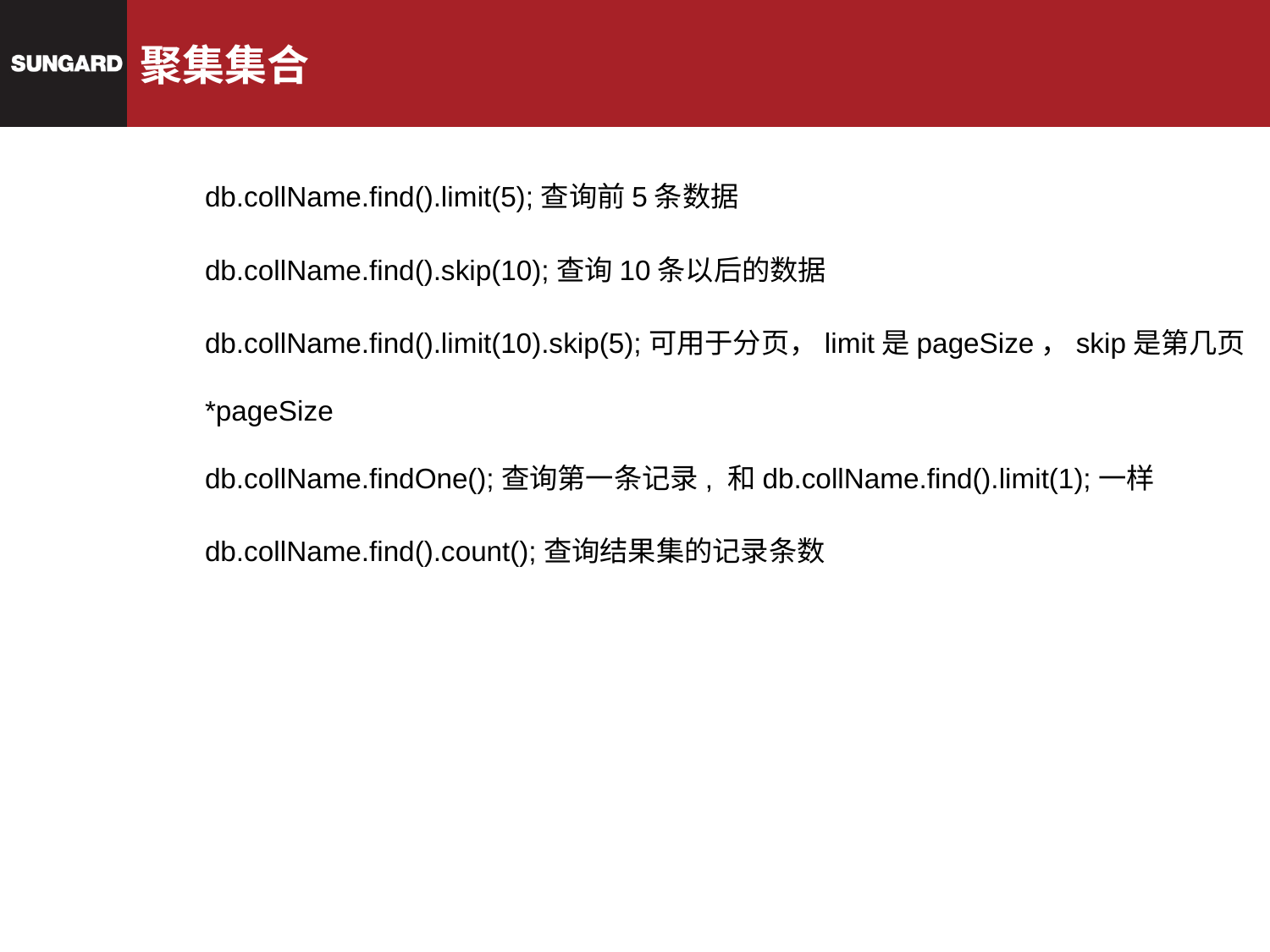

# 聚集集合
db.collName.find().limit(5);查询前5条数据
db.collName.find().skip(10);查询10条以后的数据
db.collName.find().limit(10).skip(5);可用于分页，limit是pageSize，skip是第几页*pageSize
db.collName.findOne();查询第一条记录, 和db.collName.find().limit(1);一样
db.collName.find().count();查询结果集的记录条数